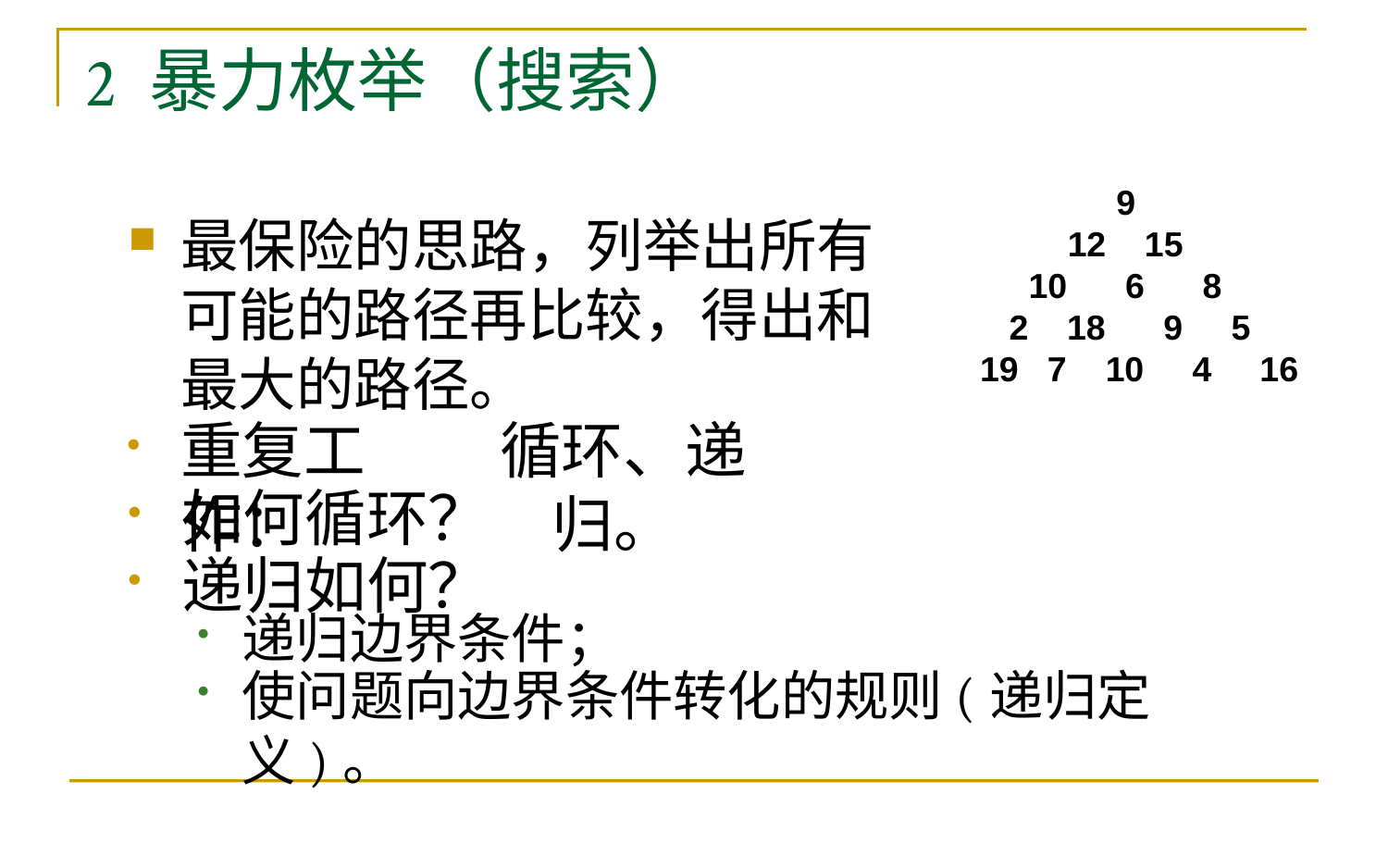

# 2 暴力枚举（搜索）
              9
         12    15
     10      6      8
   2    18      9     5
19   7    10     4     16
最保险的思路，列举出所有可能的路径再比较，得出和最大的路径。
重复工作：
循环、递归。
如何循环？
递归如何？
递归边界条件；
使问题向边界条件转化的规则(递归定义)。